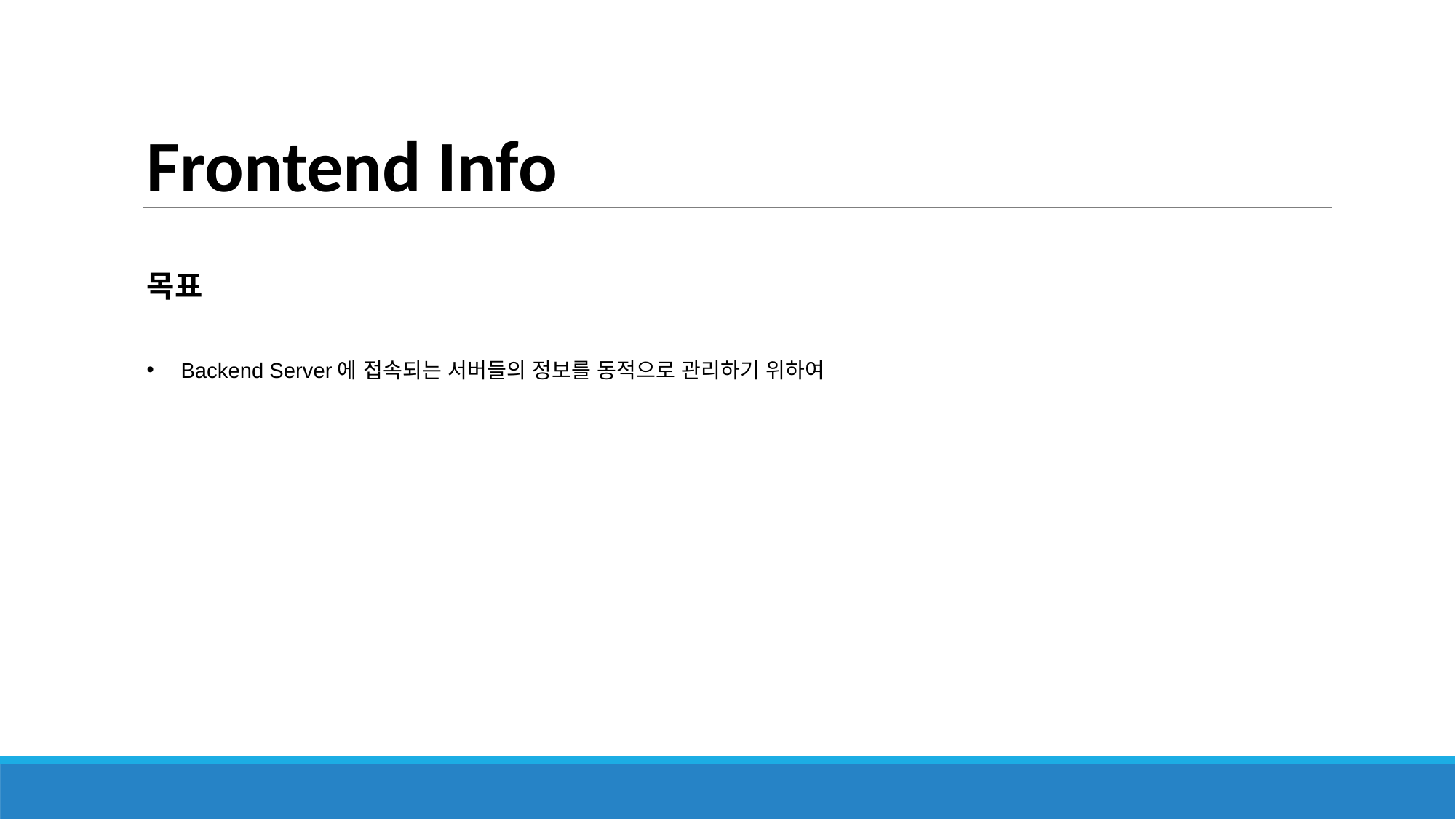

Frontend Info
목표
Backend Server에 접속되는 서버들의 정보를 동적으로 관리하기 위하여